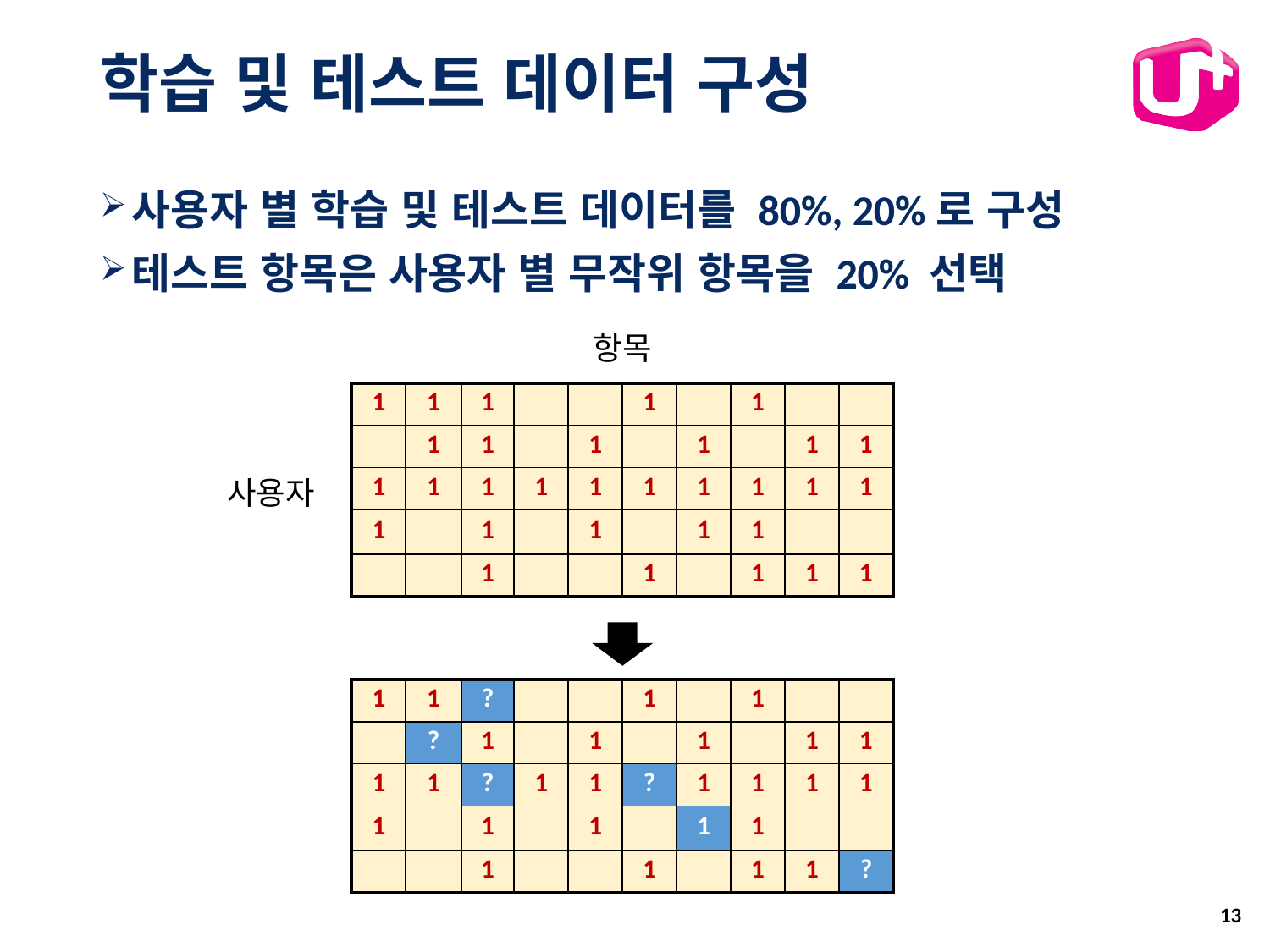

# 학습 및 테스트 데이터 구성
사용자 별 학습 및 테스트 데이터를 80%, 20%로 구성
테스트 항목은 사용자 별 무작위 항목을 20% 선택
항목
| 1 | 1 | 1 |  |  | 1 |  | 1 |  |  |
| --- | --- | --- | --- | --- | --- | --- | --- | --- | --- |
|  | 1 | 1 |  | 1 |  | 1 |  | 1 | 1 |
| 1 | 1 | 1 | 1 | 1 | 1 | 1 | 1 | 1 | 1 |
| 1 |  | 1 |  | 1 |  | 1 | 1 |  |  |
|  |  | 1 |  |  | 1 |  | 1 | 1 | 1 |
사용자

| 1 | 1 | ? |  |  | 1 |  | 1 |  |  |
| --- | --- | --- | --- | --- | --- | --- | --- | --- | --- |
|  | ? | 1 |  | 1 |  | 1 |  | 1 | 1 |
| 1 | 1 | ? | 1 | 1 | ? | 1 | 1 | 1 | 1 |
| 1 |  | 1 |  | 1 |  | 1 | 1 |  |  |
|  |  | 1 |  |  | 1 |  | 1 | 1 | ? |
13